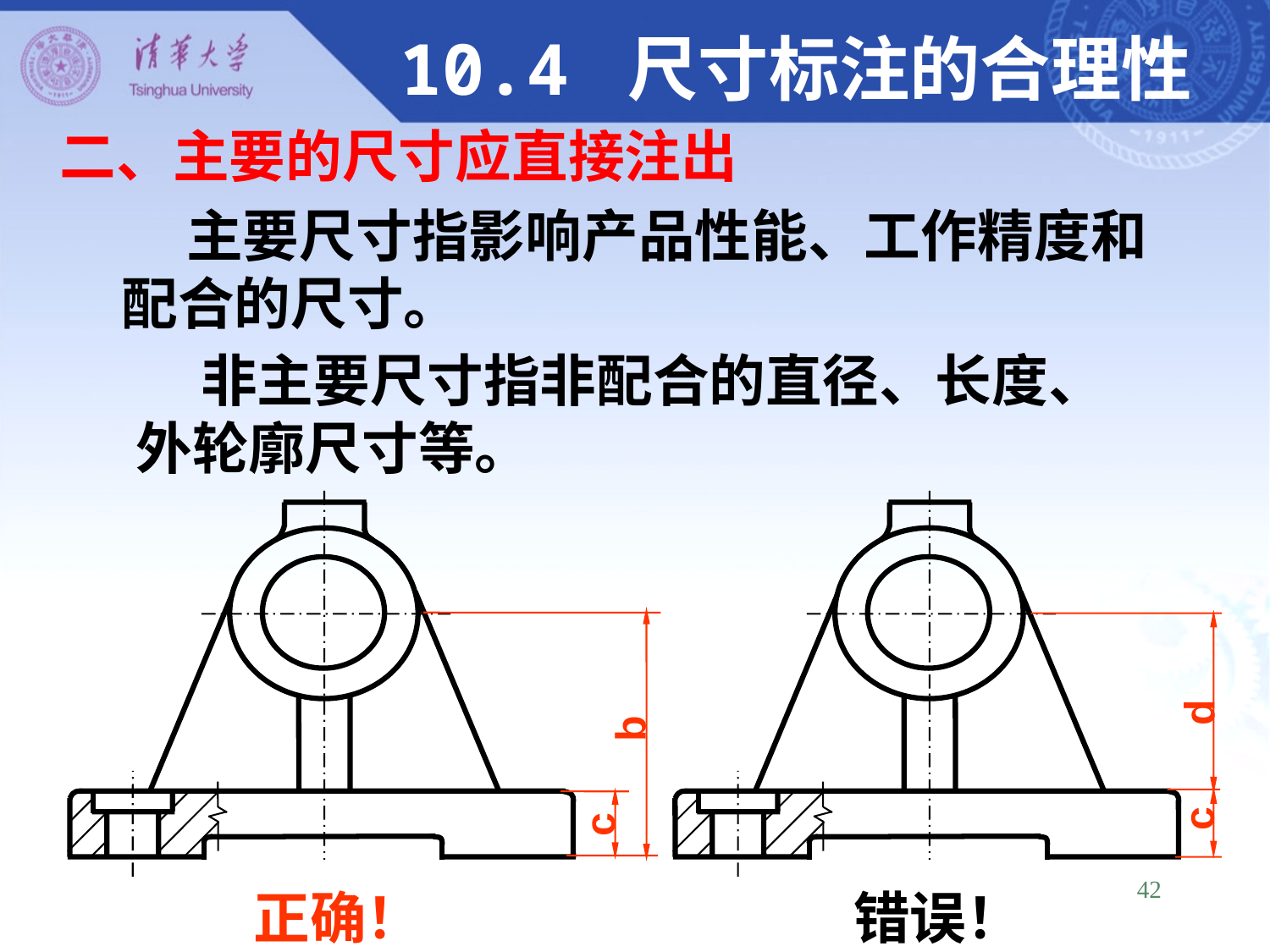

10.4 尺寸标注的合理性
二、主要的尺寸应直接注出
    主要尺寸指影响产品性能、工作精度和配合的尺寸。
    非主要尺寸指非配合的直径、长度、外轮廓尺寸等。

b

c

d

c

42
正确！
错误！